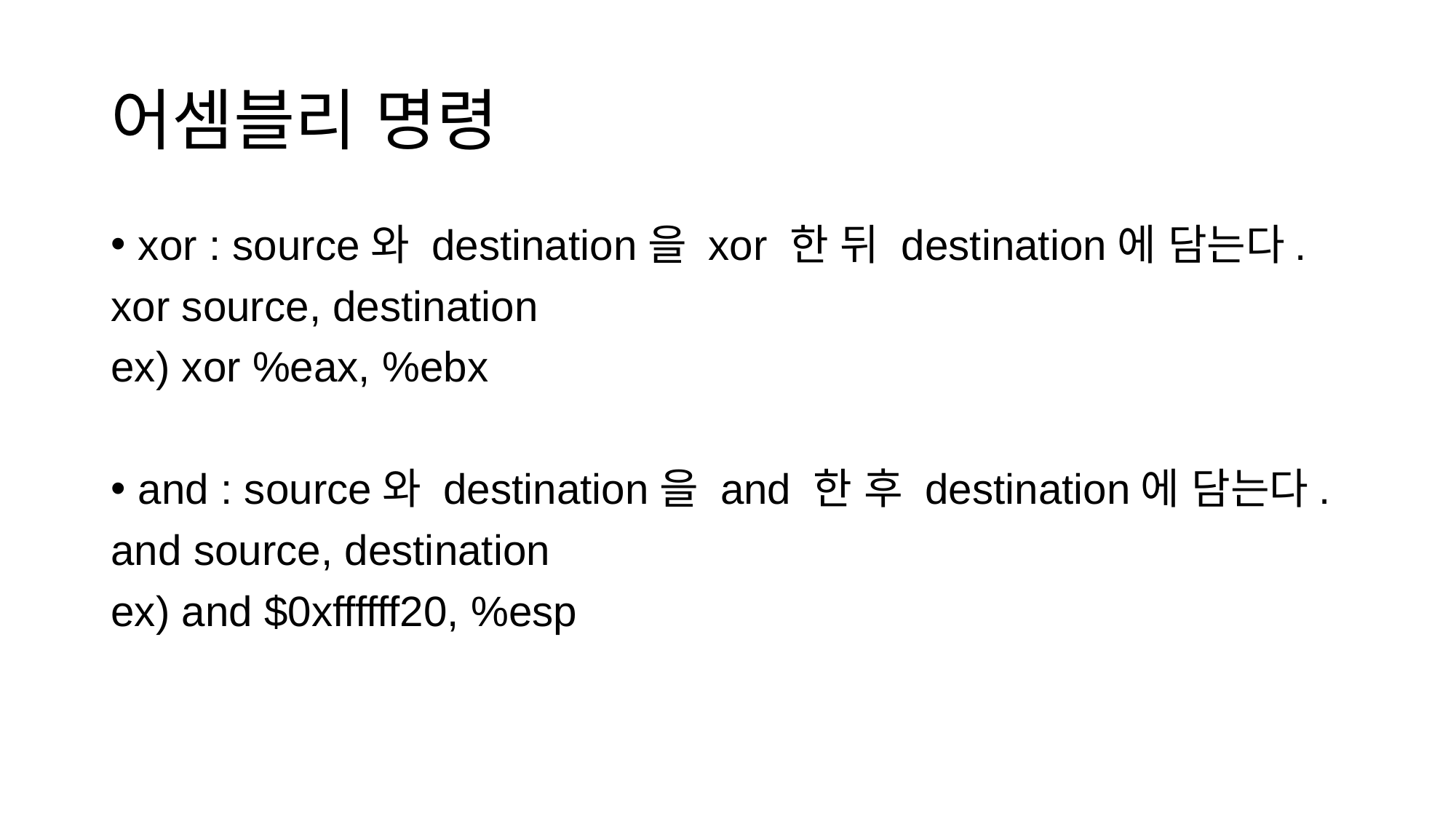

# 어셈블리 명령
xor : source와 destination을 xor 한 뒤 destination에 담는다.
xor source, destination
ex) xor %eax, %ebx

and : source와 destination을 and 한 후 destination에 담는다.
and source, destination
ex) and $0xffffff20, %esp